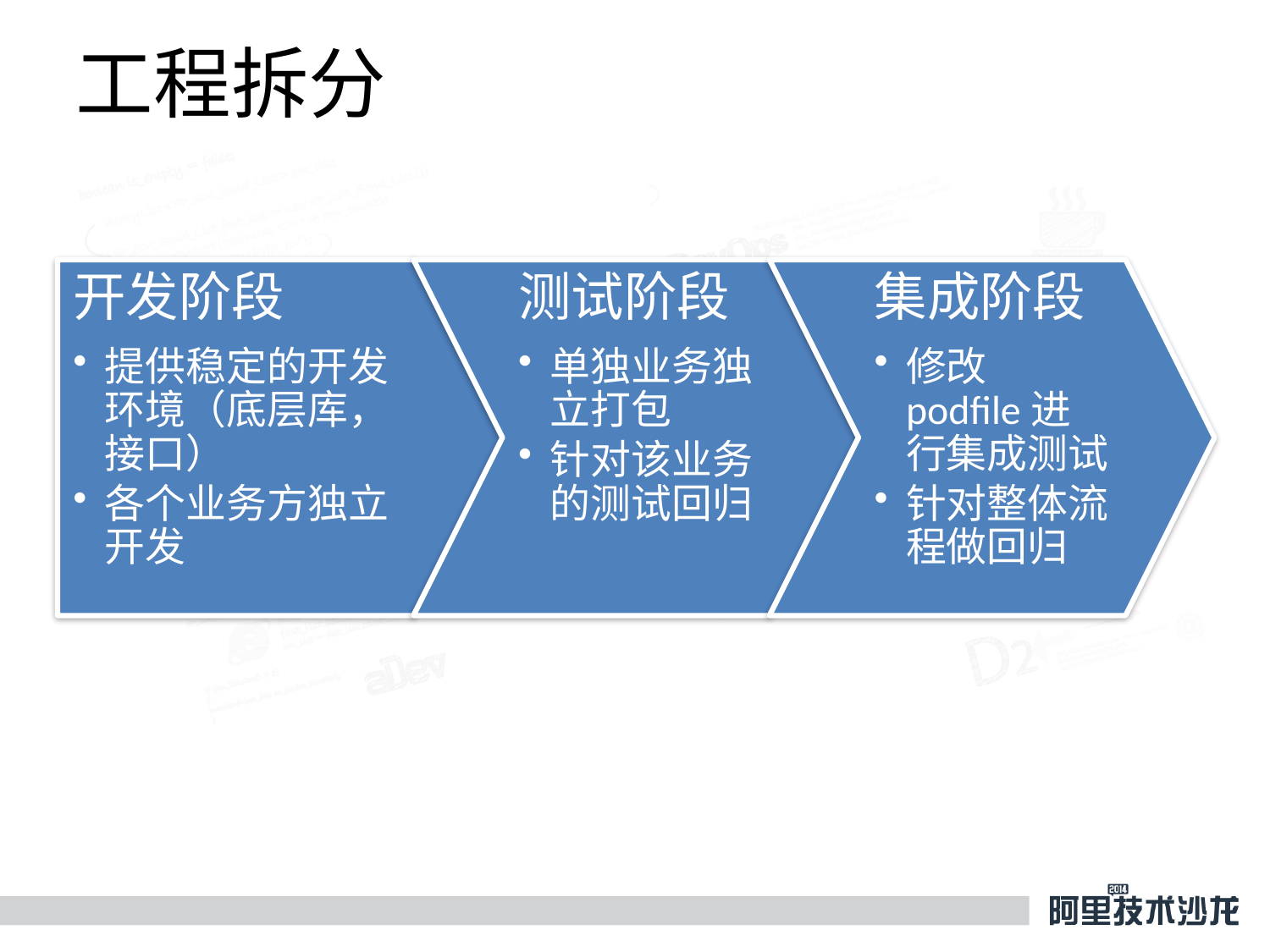

工程拆分
开发阶段
提供稳定的开发环境（底层库，接口）
各个业务方独立开发
测试阶段
单独业务独立打包
针对该业务的测试回归
集成阶段
修改podfile进行集成测试
针对整体流程做回归